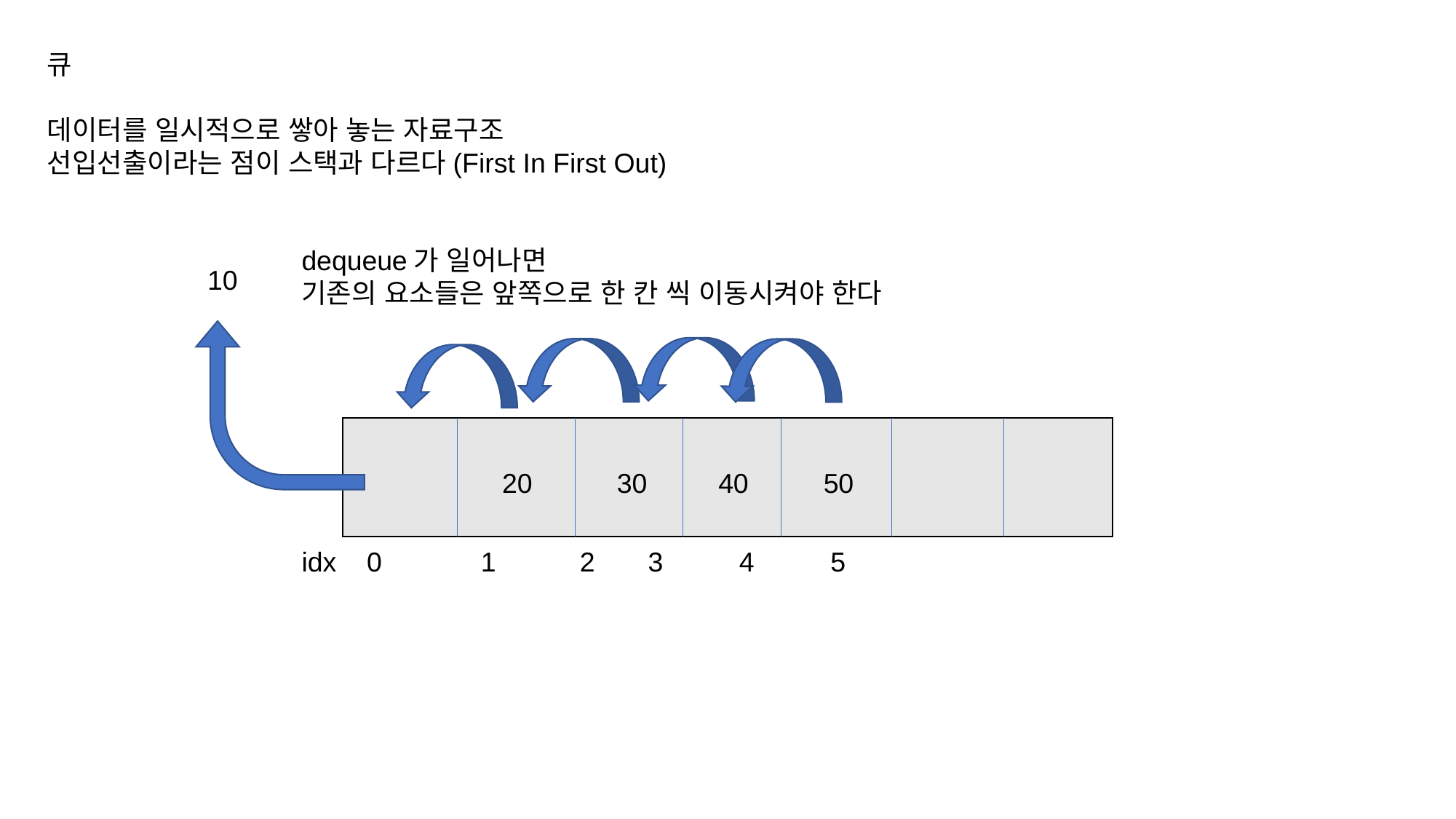

큐
데이터를 일시적으로 쌓아 놓는 자료구조
선입선출이라는 점이 스택과 다르다(First In First Out)
dequeue가 일어나면
기존의 요소들은 앞쪽으로 한 칸 씩 이동시켜야 한다
10

50
20
30
40
idx    0             1           2       3          4          5